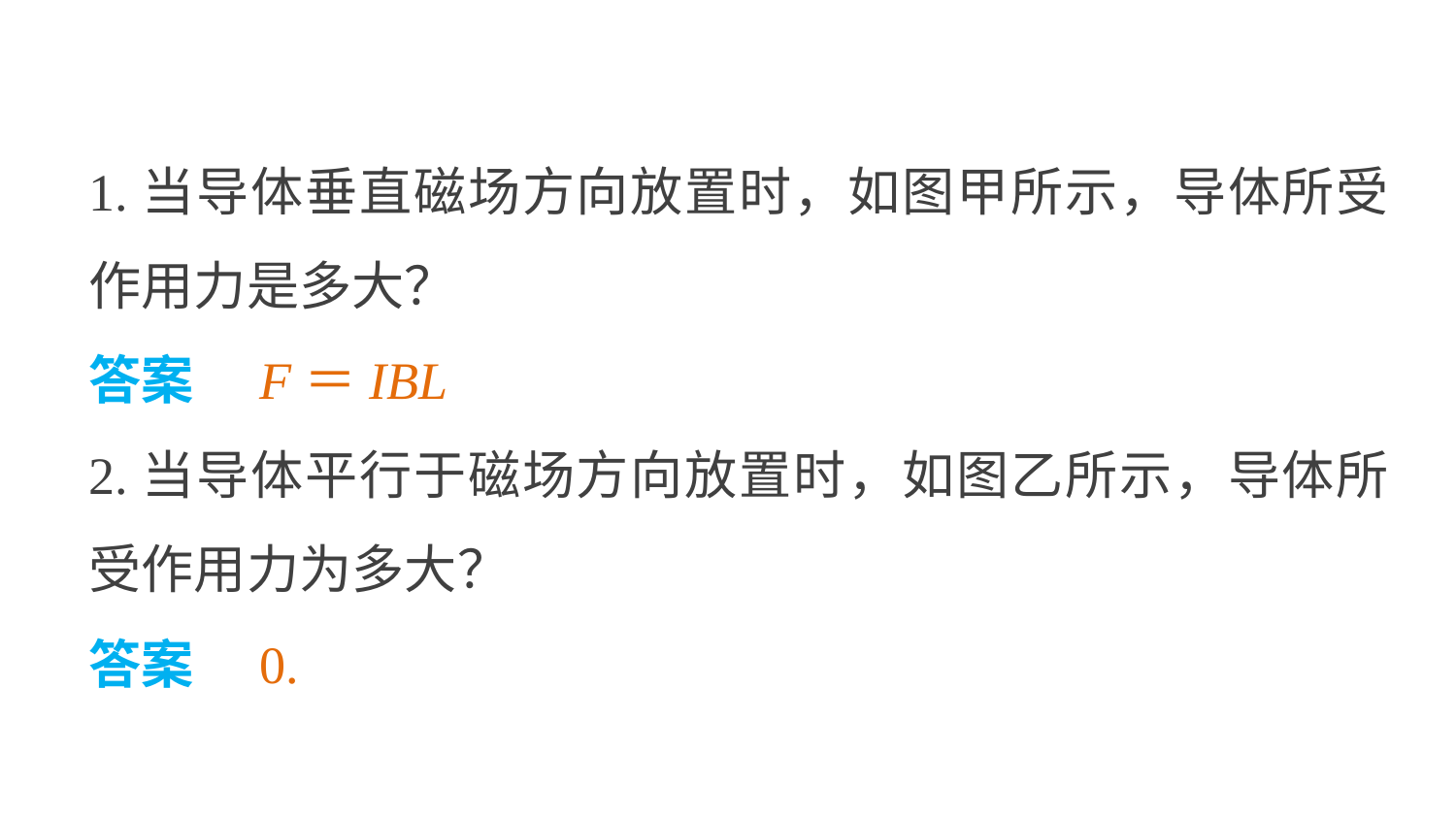

1.当导体垂直磁场方向放置时，如图甲所示，导体所受作用力是多大？
答案　F＝IBL
2.当导体平行于磁场方向放置时，如图乙所示，导体所受作用力为多大？
答案　0.